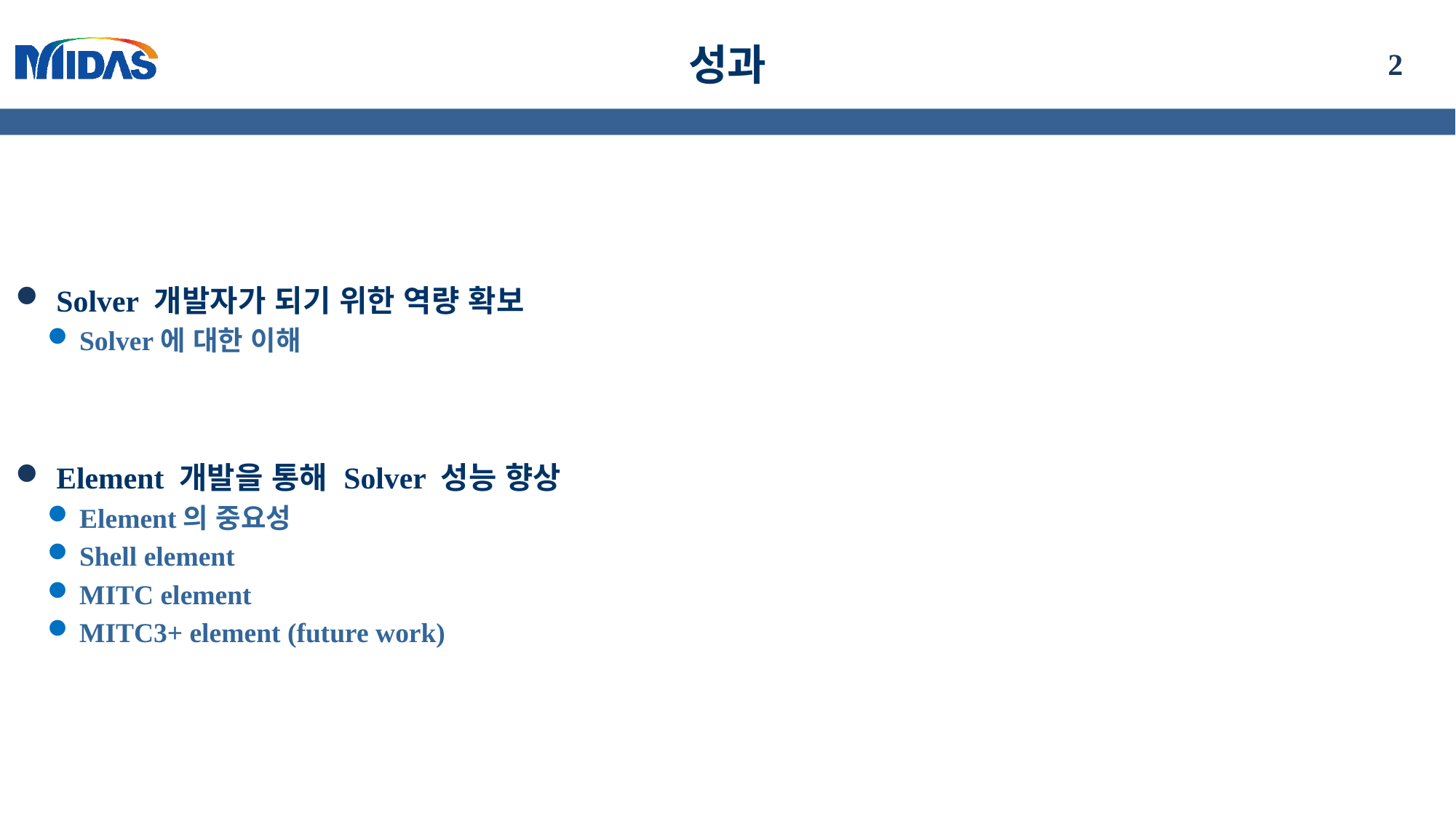

# 성과
2

Solver 개발자가 되기 위한 역량 확보
Solver에 대한 이해

Element 개발을 통해 Solver 성능 향상
Element의 중요성
Shell element
MITC element
MITC3+ element (future work)